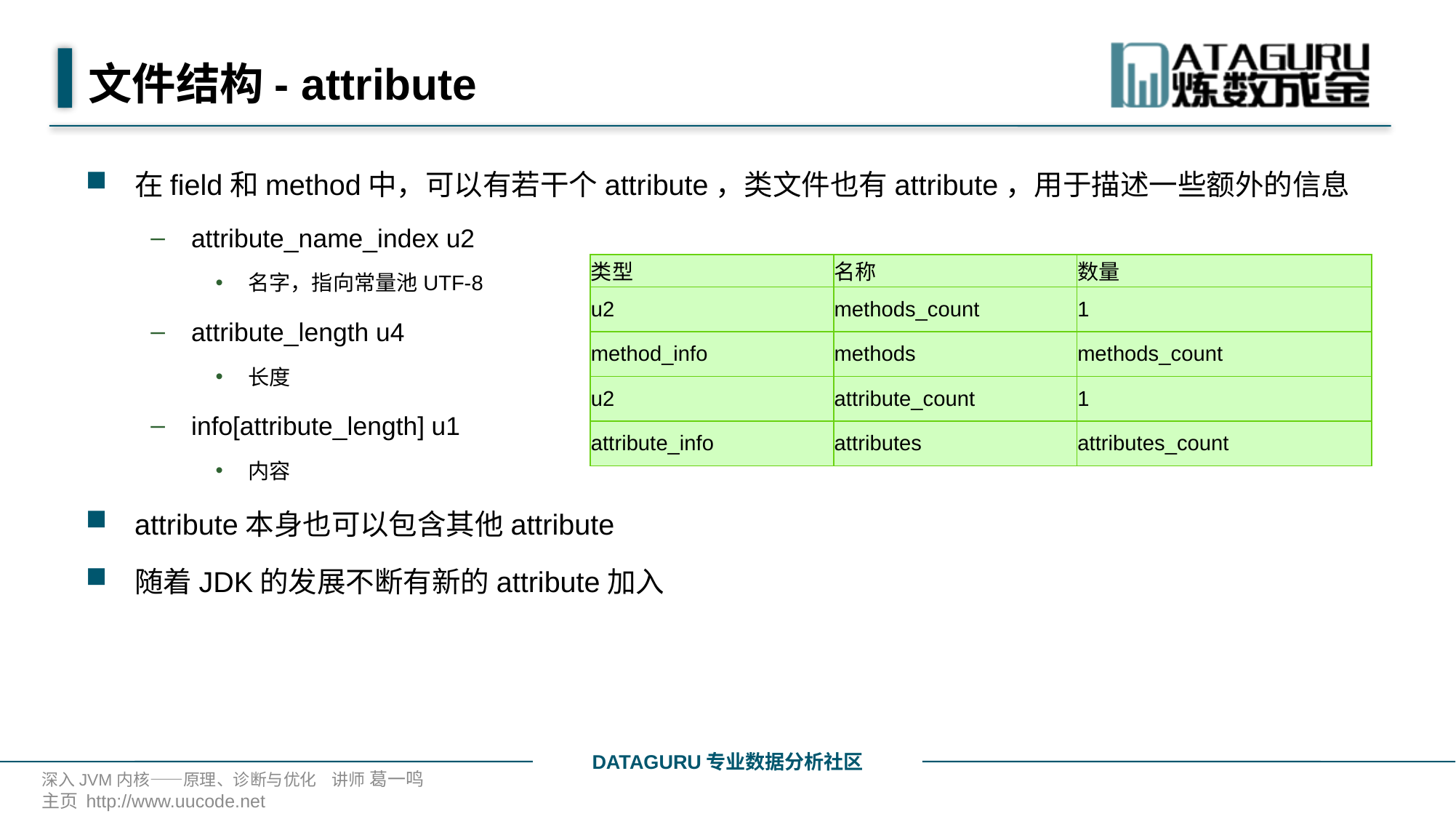

# 文件结构- attribute
在field和method中，可以有若干个attribute，类文件也有attribute，用于描述一些额外的信息
attribute_name_index u2
名字，指向常量池UTF-8
attribute_length u4
长度
info[attribute_length] u1
内容
attribute本身也可以包含其他attribute
随着JDK的发展不断有新的attribute加入
| 类型 | 名称 | 数量 |
| --- | --- | --- |
| u2 | methods\_count | 1 |
| method\_info | methods | methods\_count |
| u2 | attribute\_count | 1 |
| attribute\_info | attributes | attributes\_count |